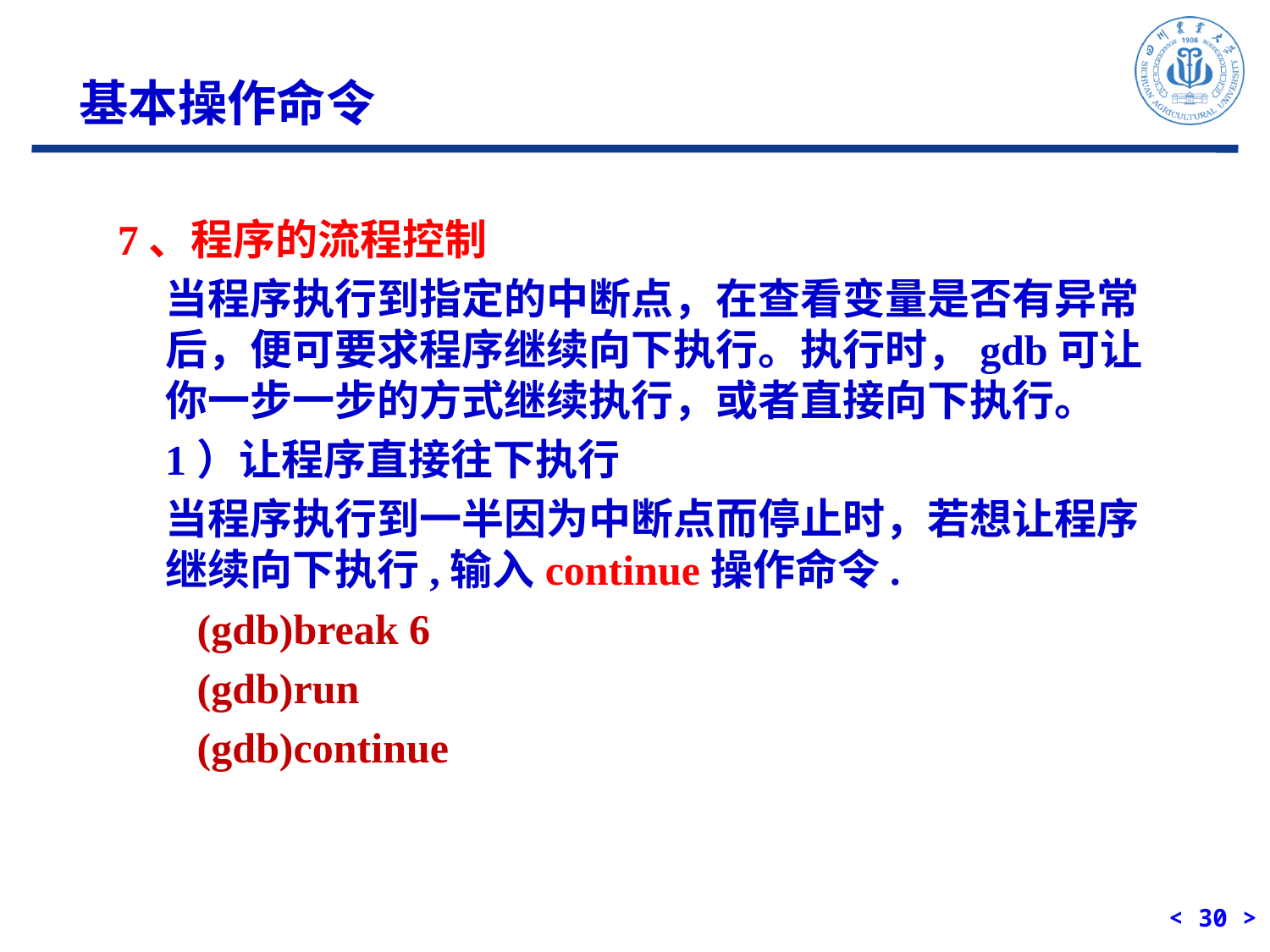

基本操作命令
7、程序的流程控制
当程序执行到指定的中断点，在查看变量是否有异常后，便可要求程序继续向下执行。执行时，gdb可让你一步一步的方式继续执行，或者直接向下执行。
1）让程序直接往下执行
当程序执行到一半因为中断点而停止时，若想让程序继续向下执行,输入continue操作命令.
   (gdb)break 6
   (gdb)run
   (gdb)continue